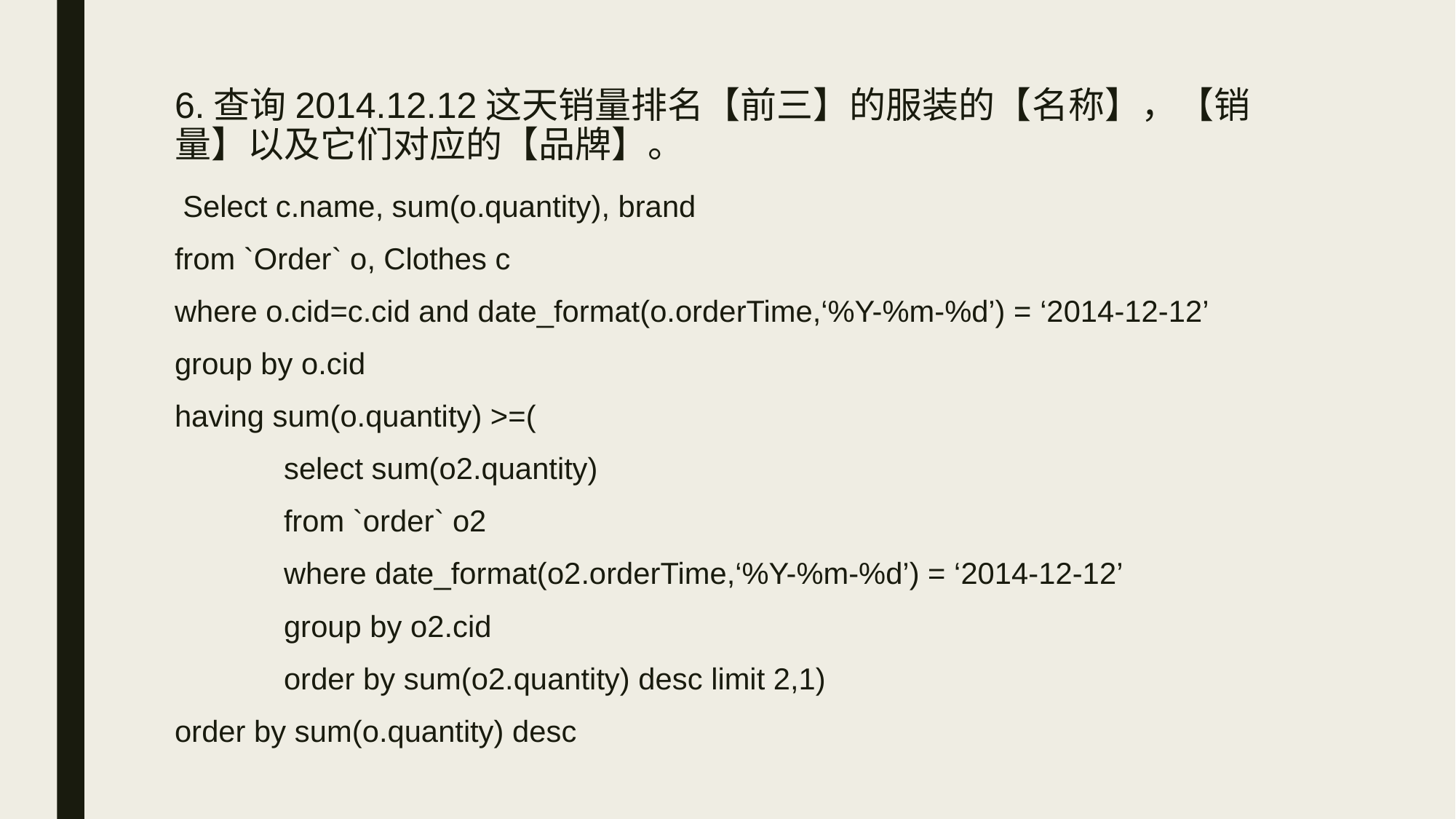

# 6.查询2014.12.12这天销量排名【前三】的服装的【名称】，【销量】以及它们对应的【品牌】。
 Select c.name, sum(o.quantity), brand
from `Order` o, Clothes c
where o.cid=c.cid and date_format(o.orderTime,‘%Y-%m-%d’) = ‘2014-12-12’
group by o.cid
having sum(o.quantity) >=(
	select sum(o2.quantity)
	from `order` o2
	where date_format(o2.orderTime,‘%Y-%m-%d’) = ‘2014-12-12’
	group by o2.cid
	order by sum(o2.quantity) desc limit 2,1)
order by sum(o.quantity) desc